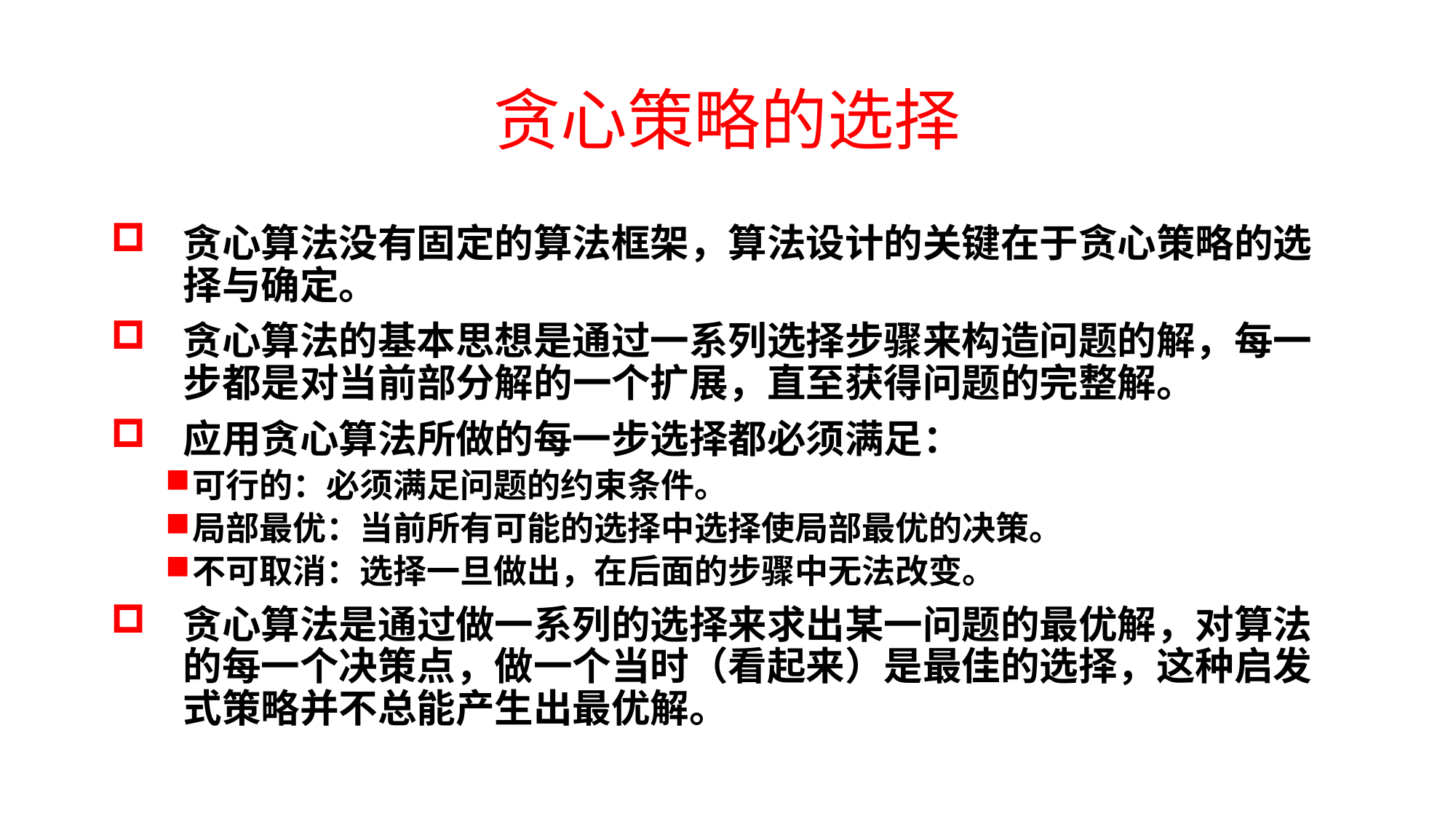

# 贪心策略的选择
贪心算法没有固定的算法框架，算法设计的关键在于贪心策略的选择与确定。
贪心算法的基本思想是通过一系列选择步骤来构造问题的解，每一步都是对当前部分解的一个扩展，直至获得问题的完整解。
应用贪心算法所做的每一步选择都必须满足：
可行的：必须满足问题的约束条件。
局部最优：当前所有可能的选择中选择使局部最优的决策。
不可取消：选择一旦做出，在后面的步骤中无法改变。
贪心算法是通过做一系列的选择来求出某一问题的最优解，对算法的每一个决策点，做一个当时（看起来）是最佳的选择，这种启发式策略并不总能产生出最优解。